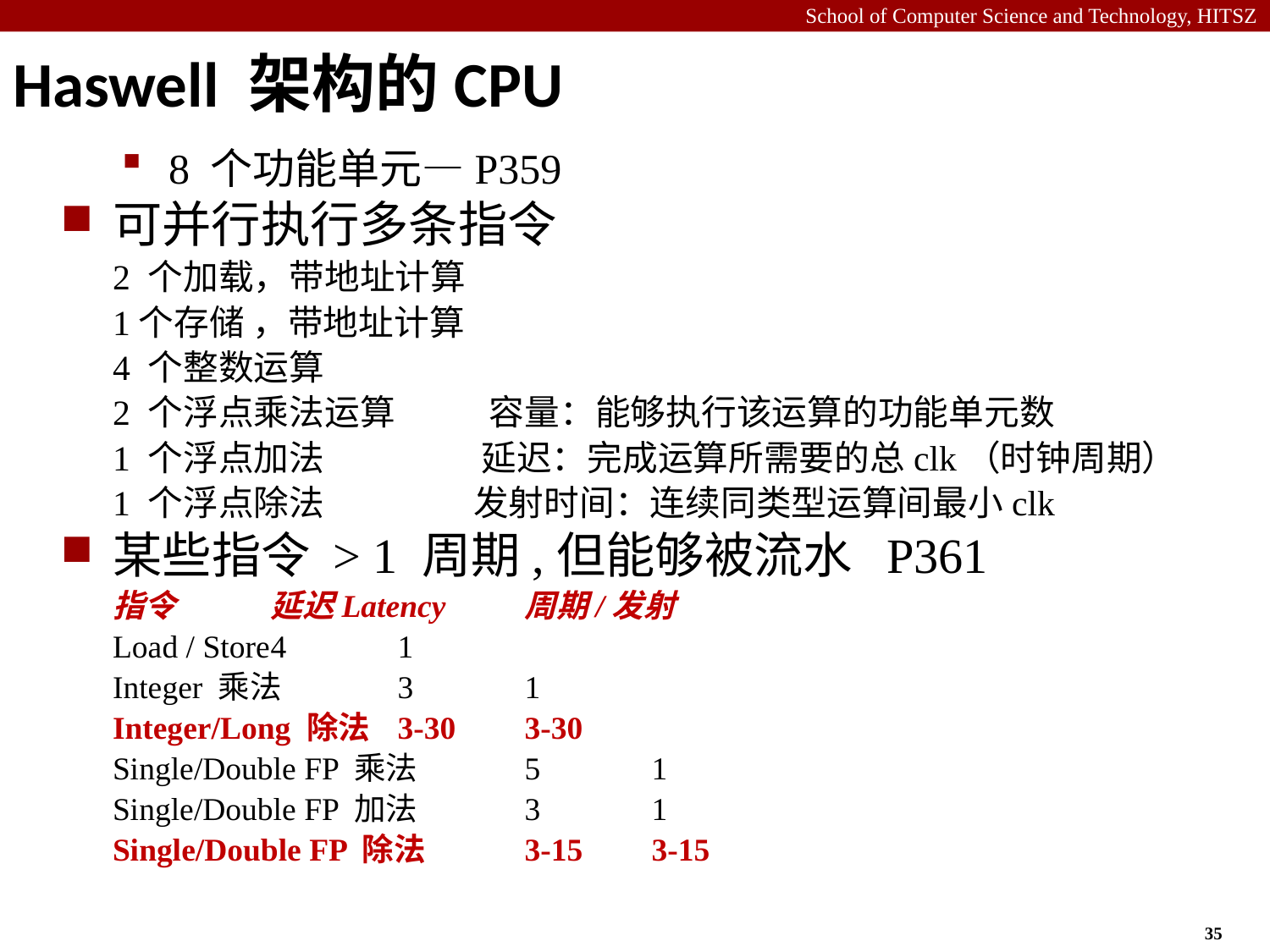

# Haswell 架构的CPU
8 个功能单元—P359
可并行执行多条指令
2 个加载，带地址计算
1个存储 ，带地址计算
4 个整数运算
2 个浮点乘法运算            容量：能够执行该运算的功能单元数
1 个浮点加法                    延迟：完成运算所需要的总clk（时钟周期）
1 个浮点除法                   发射时间：连续同类型运算间最小clk
某些指令 > 1 周期,但能够被流水  P361
指令	延迟Latency	周期/发射
Load / Store	4	1
Integer 乘法	3	1
Integer/Long 除法	3-30	3-30
Single/Double FP 乘法	5	1
Single/Double FP 加法	3	1
Single/Double FP 除法	3-15	3-15